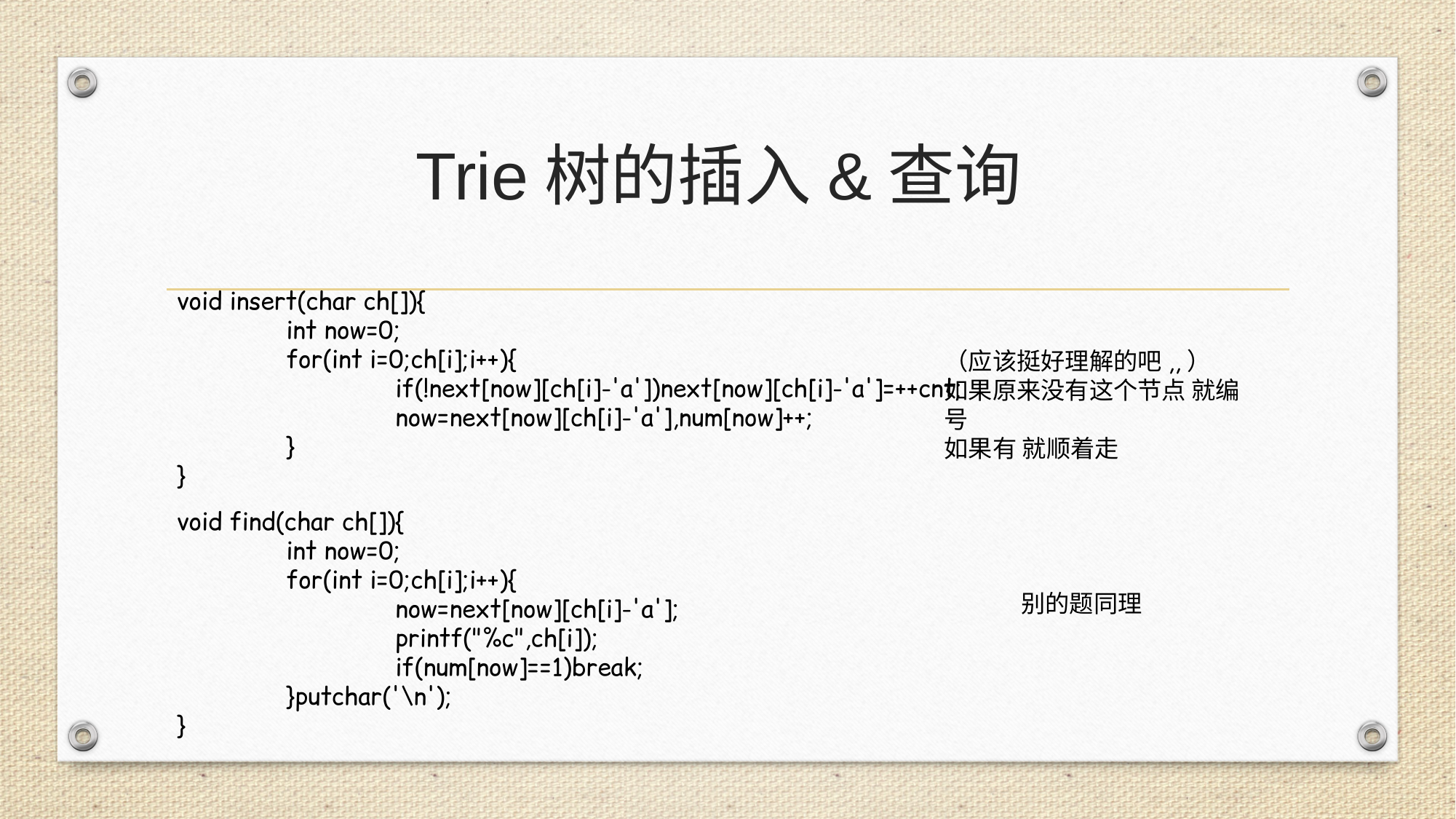

# Trie树的插入&查询
void insert(char ch[]){
	int now=0;
	for(int i=0;ch[i];i++){
		if(!next[now][ch[i]-'a'])next[now][ch[i]-'a']=++cnt;
		now=next[now][ch[i]-'a'],num[now]++;
	}
}
（应该挺好理解的吧,,）
如果原来没有这个节点 就编号
如果有 就顺着走
void find(char ch[]){
	int now=0;
	for(int i=0;ch[i];i++){
		now=next[now][ch[i]-'a'];
		printf("%c",ch[i]);
		if(num[now]==1)break;
	}putchar('\n');
}
别的题同理